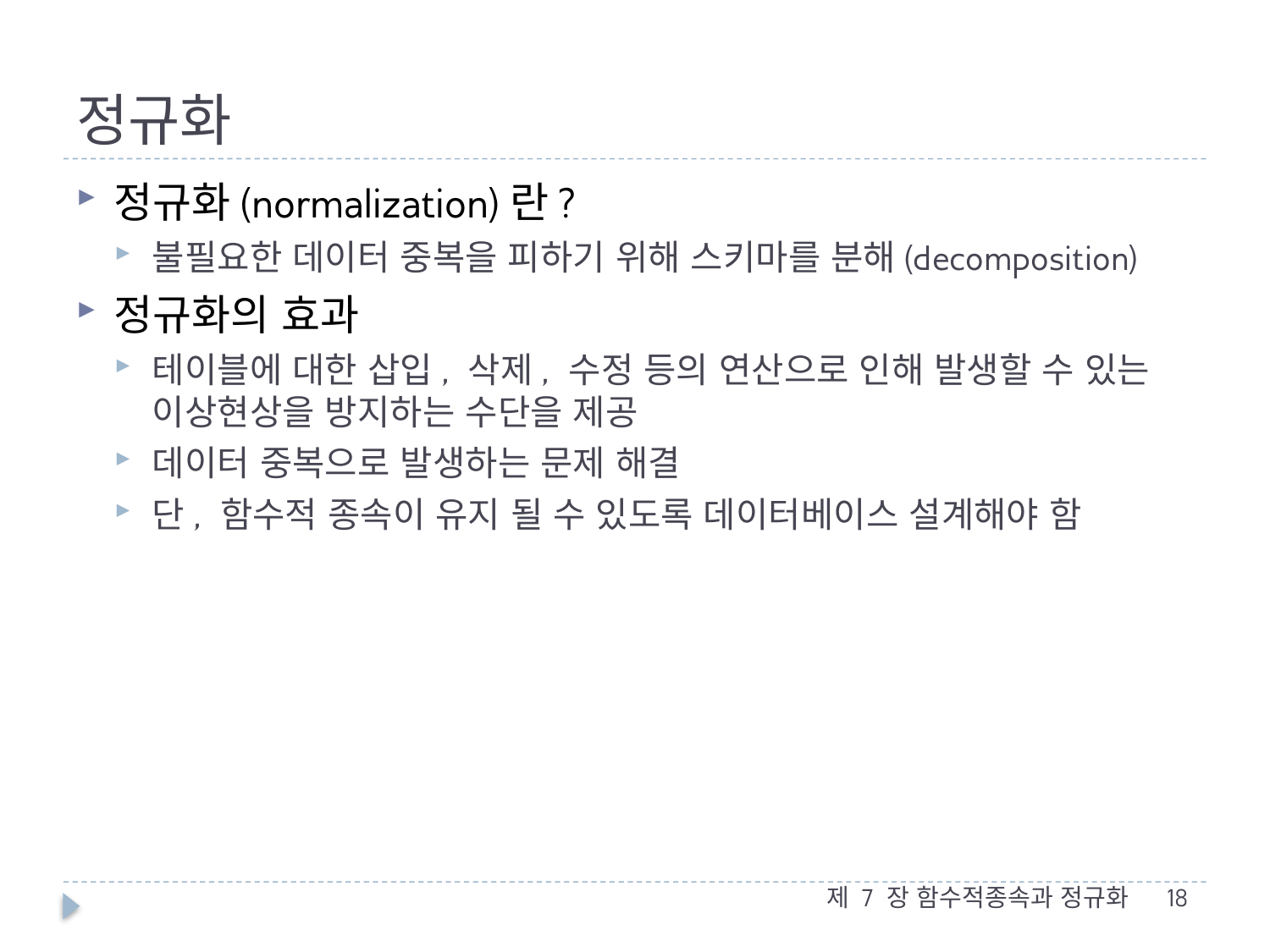

# 정규화
정규화(normalization)란?
불필요한 데이터 중복을 피하기 위해 스키마를 분해(decomposition)
정규화의 효과
테이블에 대한 삽입, 삭제, 수정 등의 연산으로 인해 발생할 수 있는 이상현상을 방지하는 수단을 제공
데이터 중복으로 발생하는 문제 해결
단, 함수적 종속이 유지 될 수 있도록 데이터베이스 설계해야 함

제 7 장 함수적종속과 정규화
18